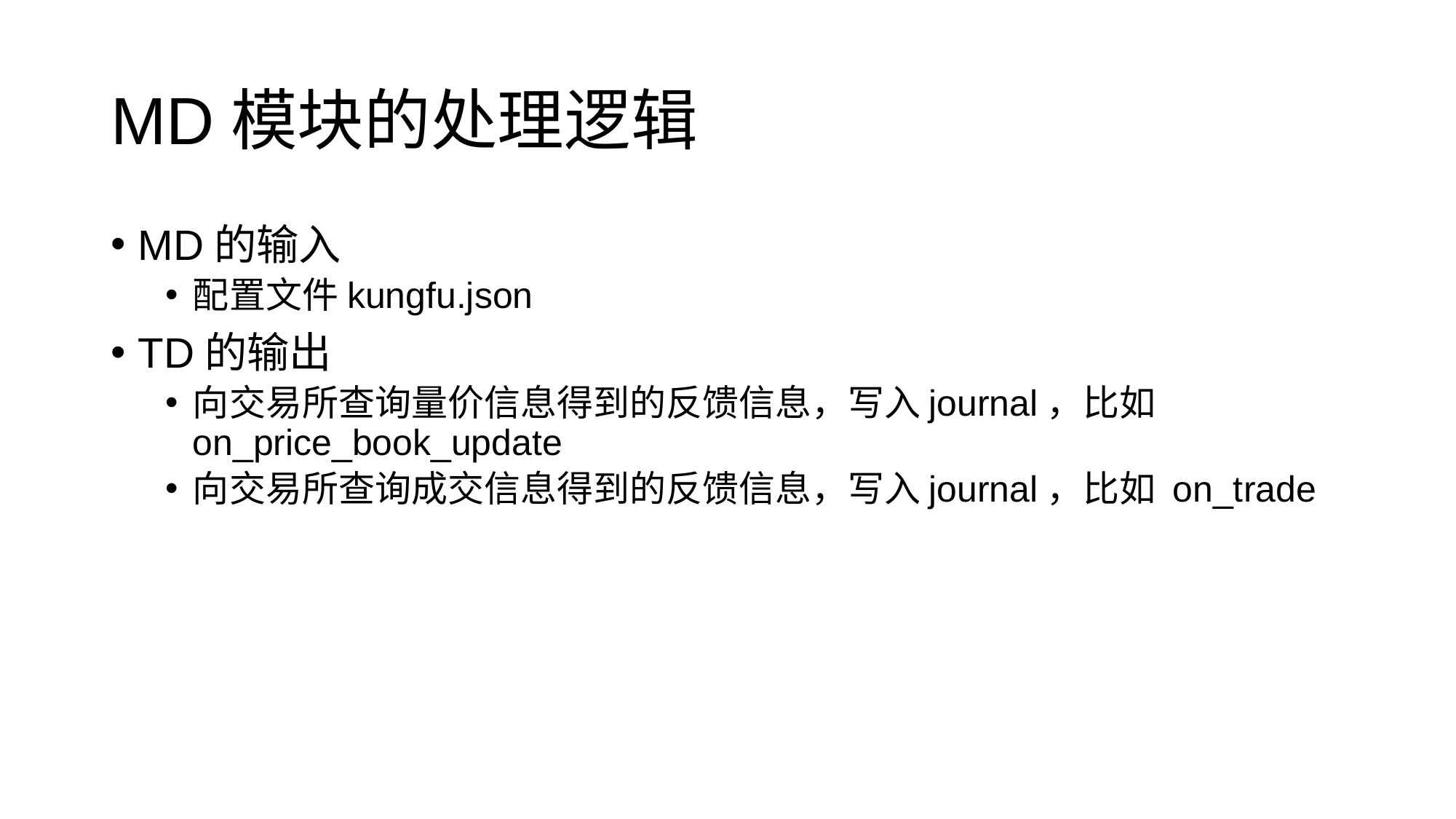

# MD模块的处理逻辑
MD的输入
配置文件kungfu.json
TD的输出
向交易所查询量价信息得到的反馈信息，写入journal，比如 on_price_book_update
向交易所查询成交信息得到的反馈信息，写入journal，比如 on_trade